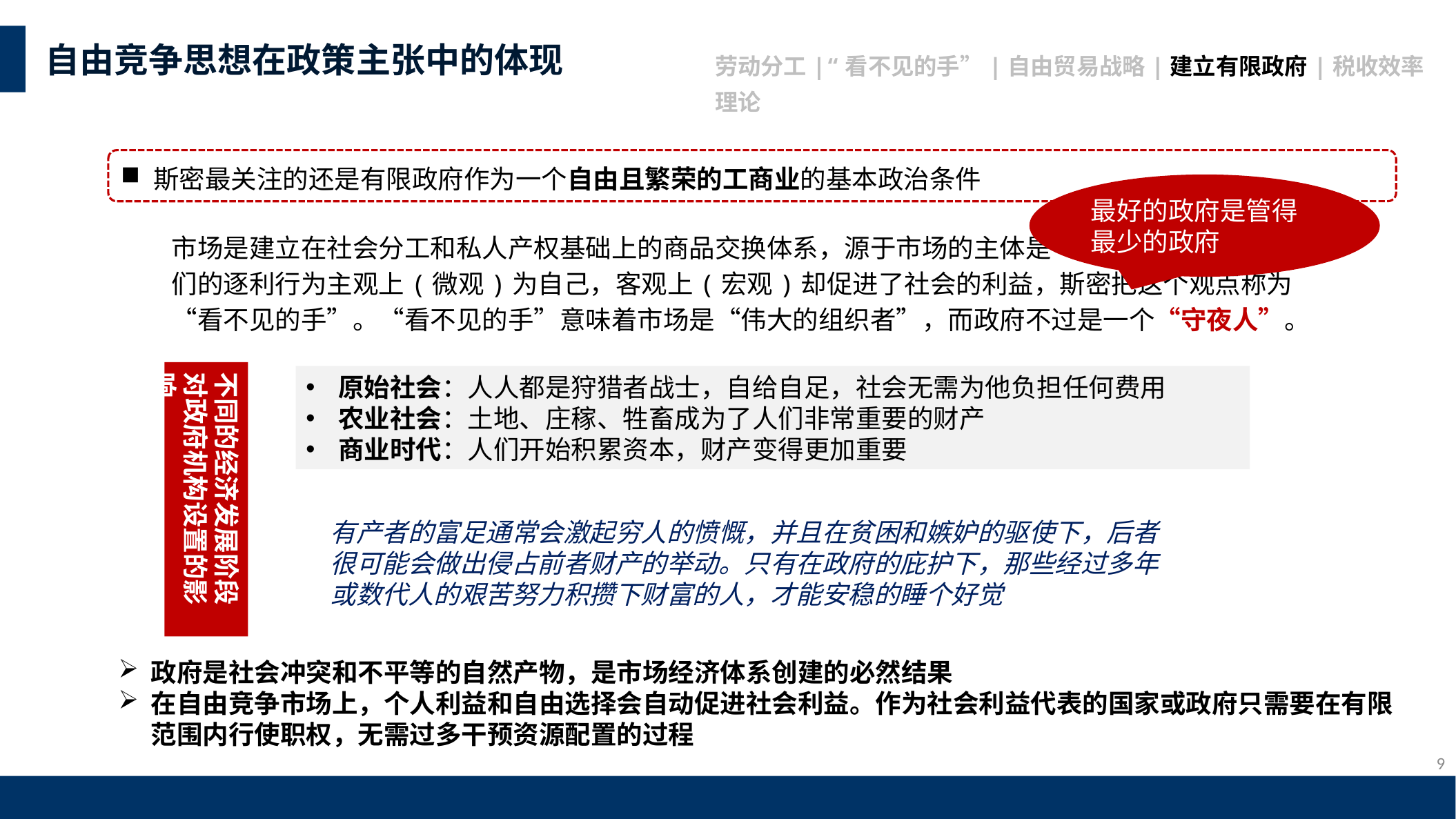

自由竞争思想在政策主张中的体现
劳动分工|“看不见的手”|自由贸易战略|建立有限政府|税收效率理论
斯密最关注的还是有限政府作为一个自由且繁荣的工商业的基本政治条件
最好的政府是管得最少的政府
市场是建立在社会分工和私人产权基础上的商品交换体系，源于市场的主体是“理性”的经济人，他们的逐利行为主观上(微观)为自己，客观上(宏观)却促进了社会的利益，斯密把这个观点称为“看不见的手”。“看不见的手”意味着市场是“伟大的组织者”，而政府不过是一个“守夜人”。

不同的经济发展阶段对政府机构设置的影响
原始社会：人人都是狩猎者战士，自给自足，社会无需为他负担任何费用
农业社会：土地、庄稼、牲畜成为了人们非常重要的财产
商业时代：人们开始积累资本，财产变得更加重要
有产者的富足通常会激起穷人的愤慨，并且在贫困和嫉妒的驱使下，后者很可能会做出侵占前者财产的举动。只有在政府的庇护下，那些经过多年或数代人的艰苦努力积攒下财富的人，才能安稳的睡个好觉
政府是社会冲突和不平等的自然产物，是市场经济体系创建的必然结果
在自由竞争市场上，个人利益和自由选择会自动促进社会利益。作为社会利益代表的国家或政府只需要在有限范围内行使职权，无需过多干预资源配置的过程
9